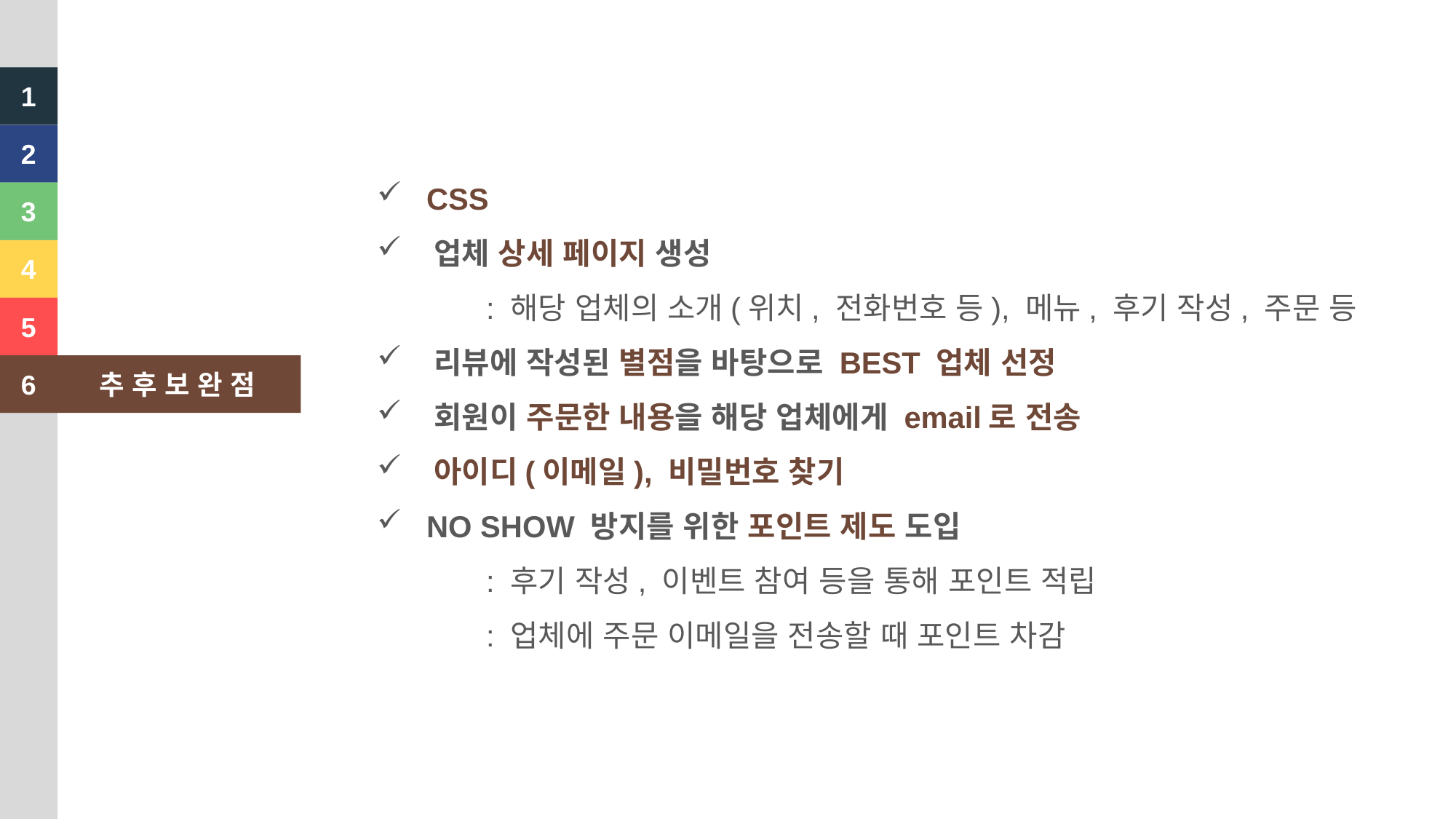

1

2
 CSS
 업체 상세 페이지 생성
	: 해당 업체의 소개(위치, 전화번호 등), 메뉴, 후기 작성, 주문 등
 리뷰에 작성된 별점을 바탕으로 BEST 업체 선정
 회원이 주문한 내용을 해당 업체에게 email로 전송
 아이디(이메일), 비밀번호 찾기
 NO SHOW 방지를 위한 포인트 제도 도입
	: 후기 작성, 이벤트 참여 등을 통해 포인트 적립
	: 업체에 주문 이메일을 전송할 때 포인트 차감

3

4

5

6
 추 후 보 완 점